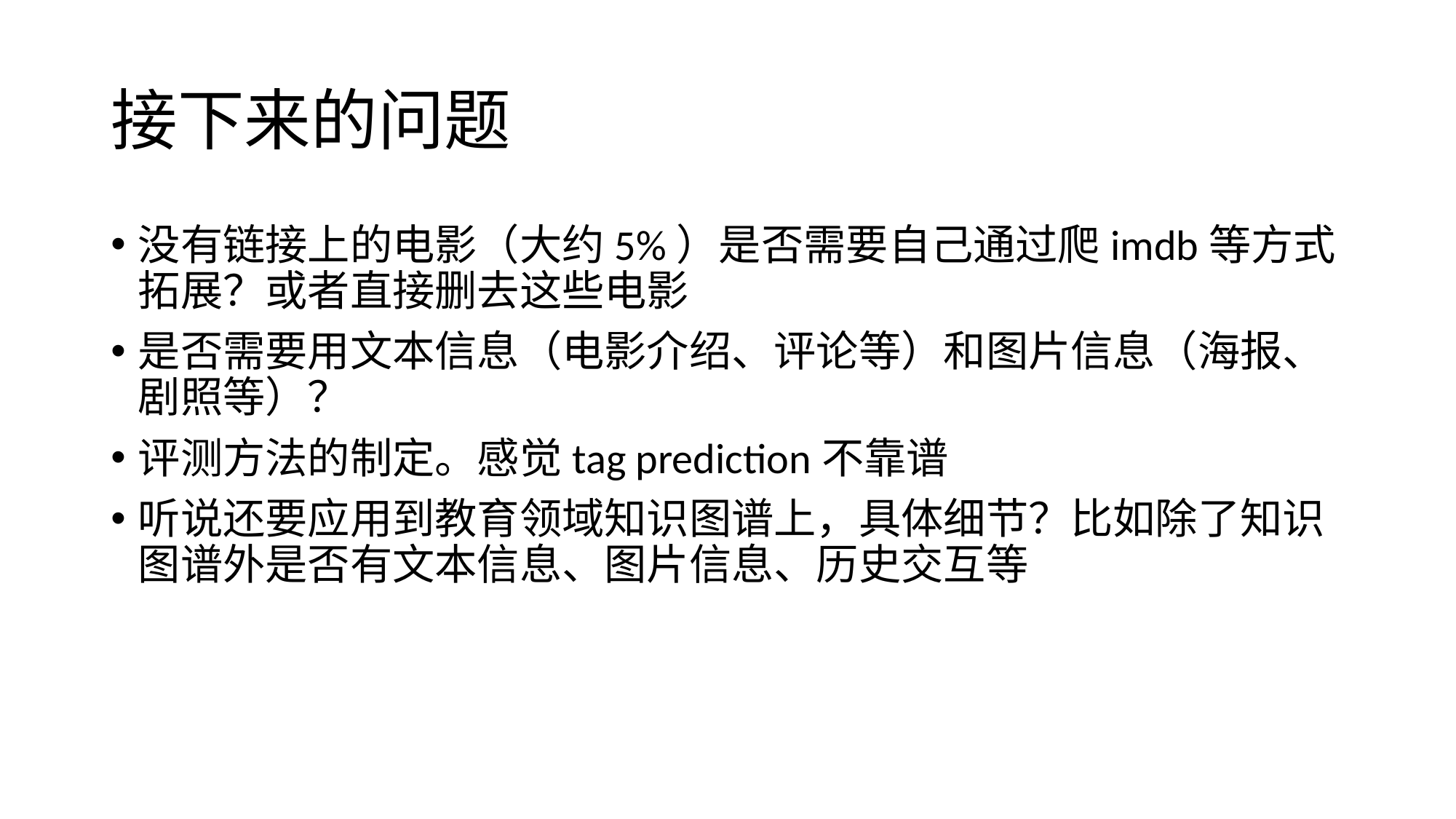

# 接下来的问题
没有链接上的电影（大约5%）是否需要自己通过爬imdb等方式拓展？或者直接删去这些电影
是否需要用文本信息（电影介绍、评论等）和图片信息（海报、剧照等）？
评测方法的制定。感觉tag prediction不靠谱
听说还要应用到教育领域知识图谱上，具体细节？比如除了知识图谱外是否有文本信息、图片信息、历史交互等